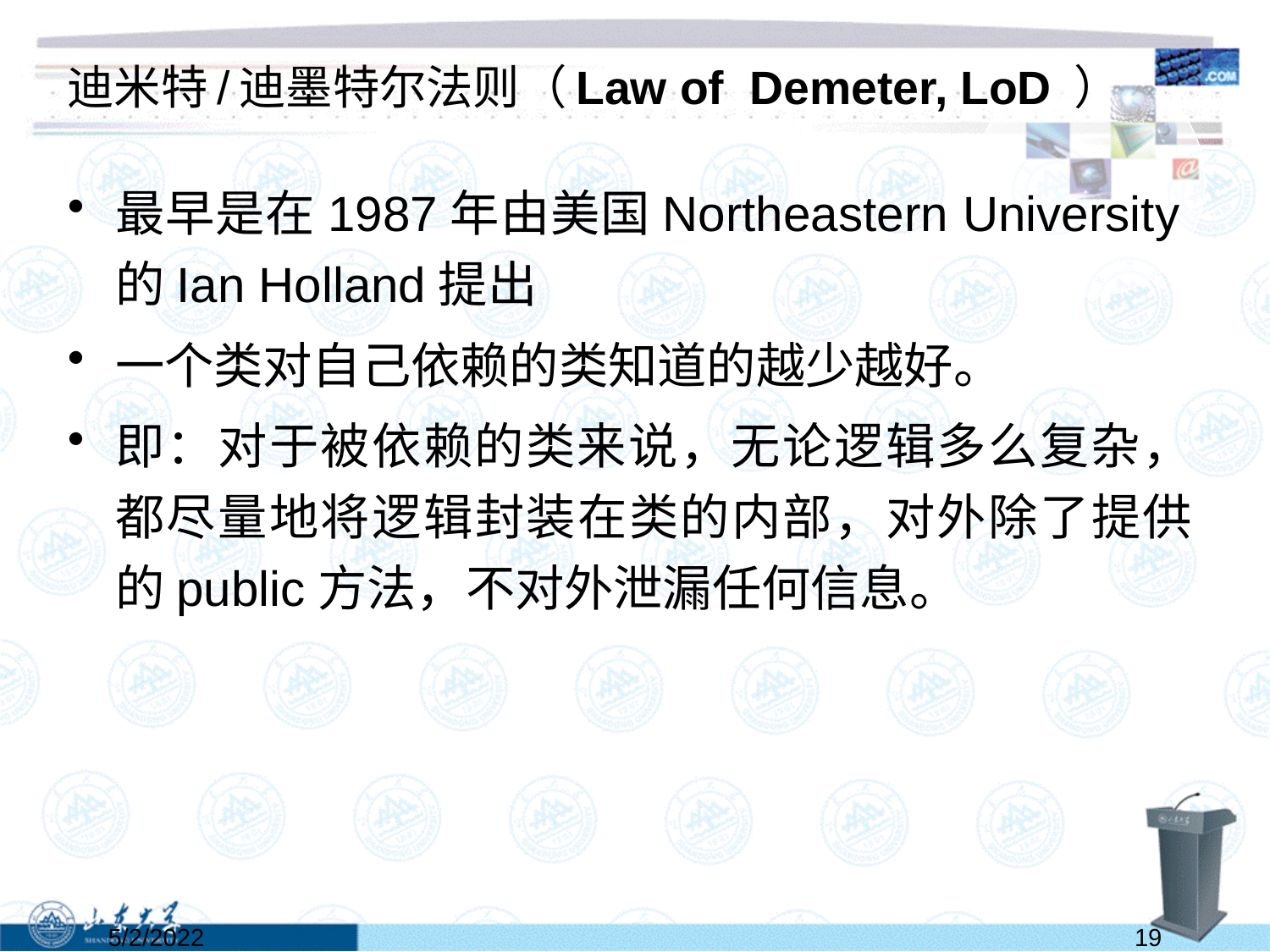

# 迪米特/迪墨特尔法则（Law of  Demeter, LoD ）
最早是在1987年由美国Northeastern University的Ian Holland提出
一个类对自己依赖的类知道的越少越好。
即：对于被依赖的类来说，无论逻辑多么复杂，都尽量地将逻辑封装在类的内部，对外除了提供的public方法，不对外泄漏任何信息。
5/2/2022
19